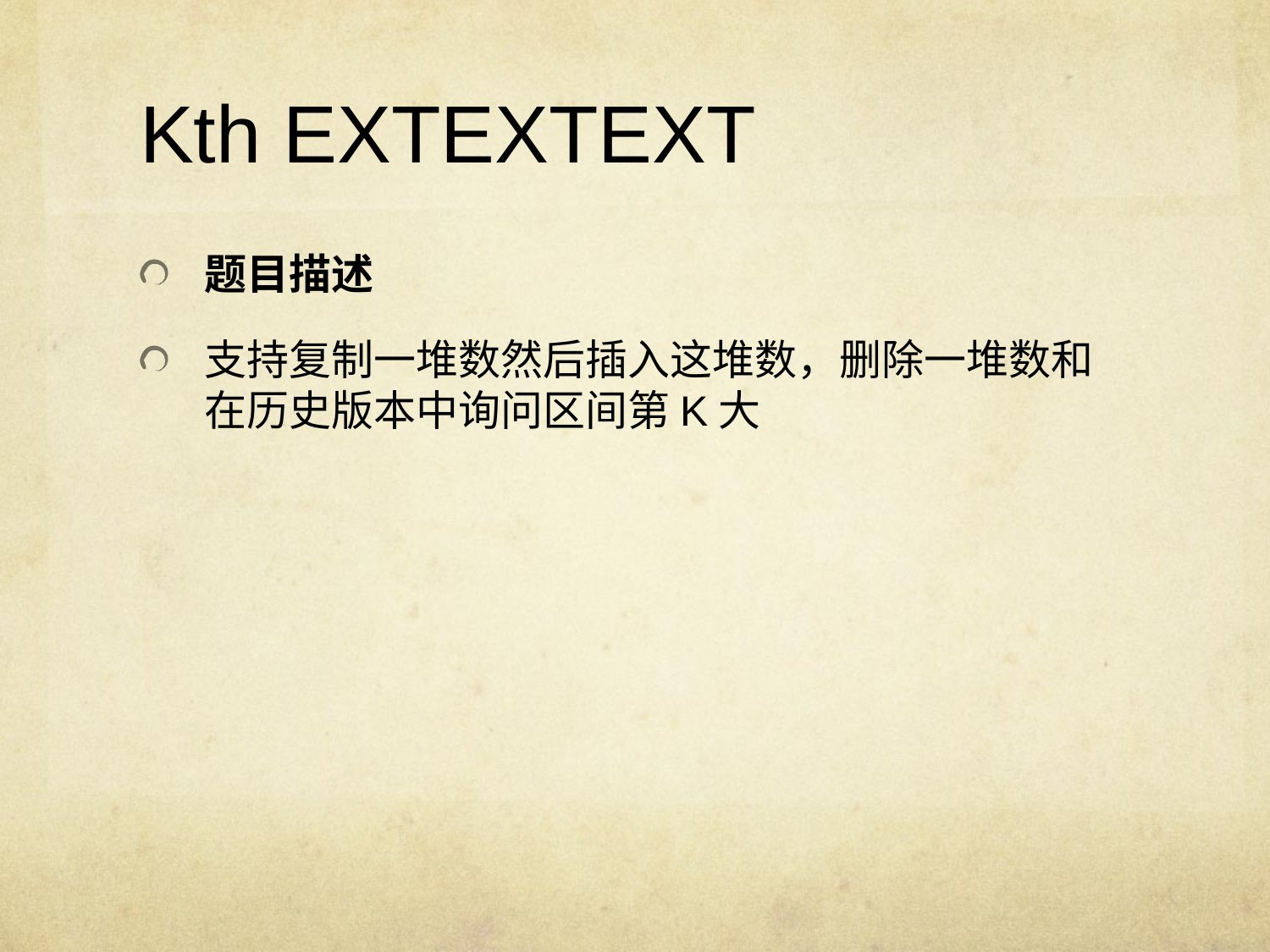

# Kth EXTEXTEXT
题目描述
支持复制一堆数然后插入这堆数，删除一堆数和在历史版本中询问区间第K大